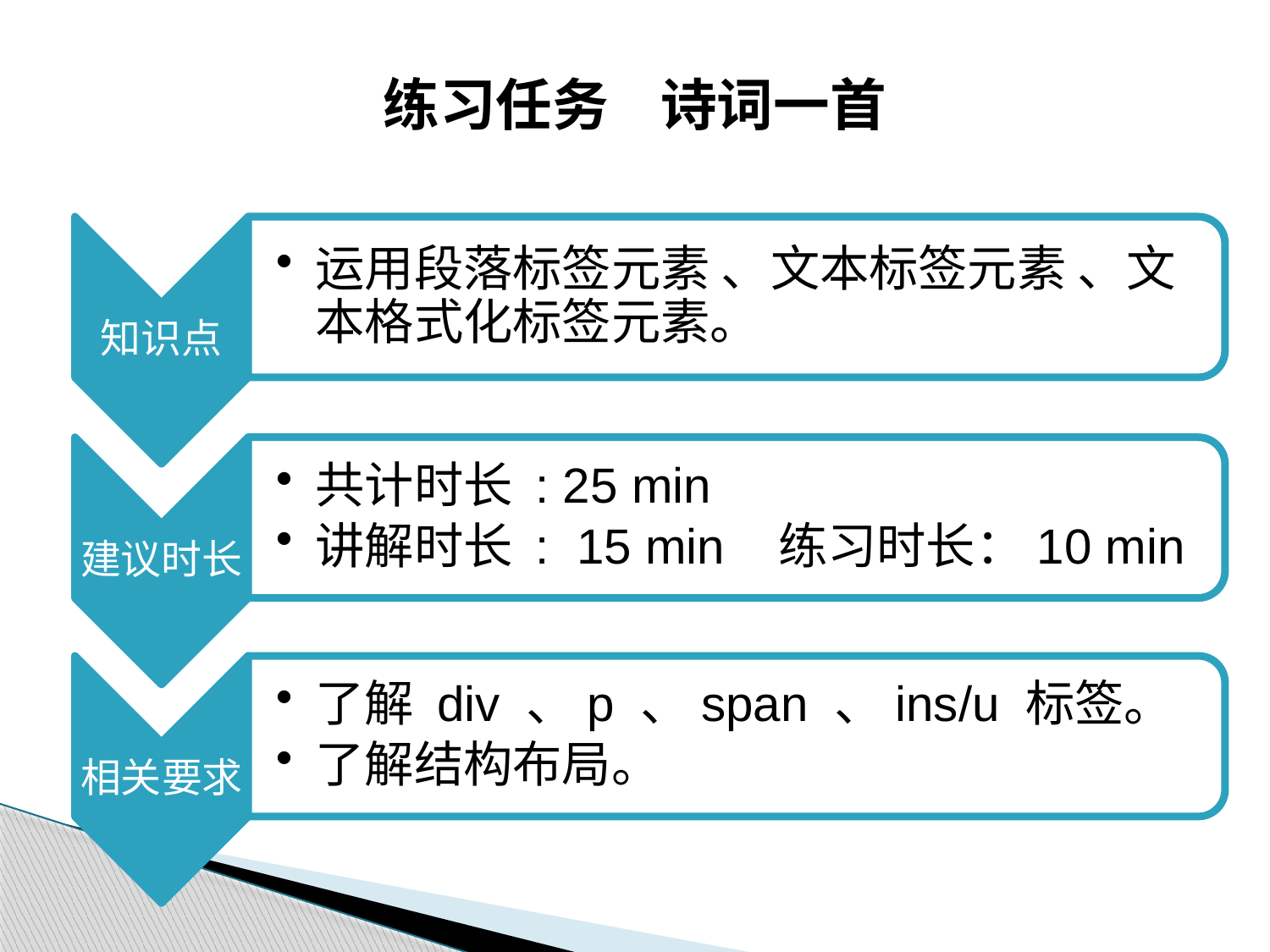

# 练习任务    诗词一首
知识点
运用段落标签元素 、文本标签元素 、文本格式化标签元素。
建议时长
共计时长 : 25 min
讲解时长 :  15 min   练习时长：10 min
相关要求
了解 div 、p 、span 、ins/u 标签。
了解结构布局。